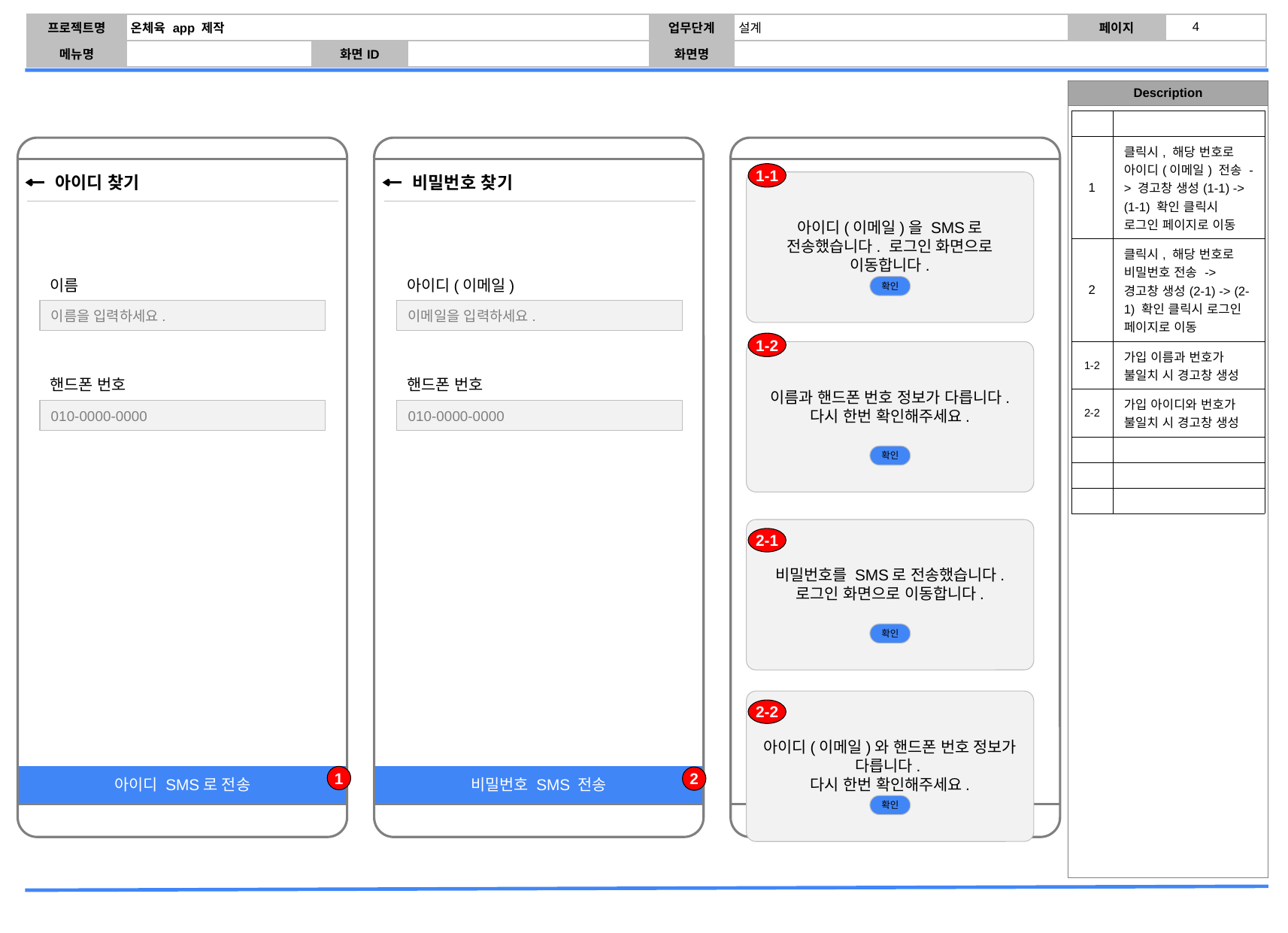

|  |  |
| --- | --- |
| 1 | 클릭시, 해당 번호로 아이디(이메일) 전송 -> 경고창 생성(1-1) -> (1-1) 확인 클릭시 로그인 페이지로 이동 |
| 2 | 클릭시, 해당 번호로 비밀번호 전송 -> 경고창 생성(2-1) -> (2-1) 확인 클릭시 로그인 페이지로 이동 |
| 1-2 | 가입 이름과 번호가 불일치 시 경고창 생성 |
| 2-2 | 가입 아이디와 번호가 불일치 시 경고창 생성 |
|  |  |
|  |  |
|  |  |
1-1
아이디 찾기
비밀번호 찾기

아이디(이메일)을 SMS로 전송했습니다. 로그인 화면으로 이동합니다.
이름
이름을 입력하세요.
아이디(이메일)
이메일을 입력하세요.
확인
1-2

이름과 핸드폰 번호 정보가 다릅니다. 다시 한번 확인해주세요.
핸드폰 번호
010-0000-0000
핸드폰 번호
010-0000-0000
확인

비밀번호를 SMS로 전송했습니다. 로그인 화면으로 이동합니다.
2-1
확인

아이디(이메일)와 핸드폰 번호 정보가 다릅니다.
다시 한번 확인해주세요.
2-2
아이디 SMS로 전송
1
비밀번호 SMS 전송
2
확인